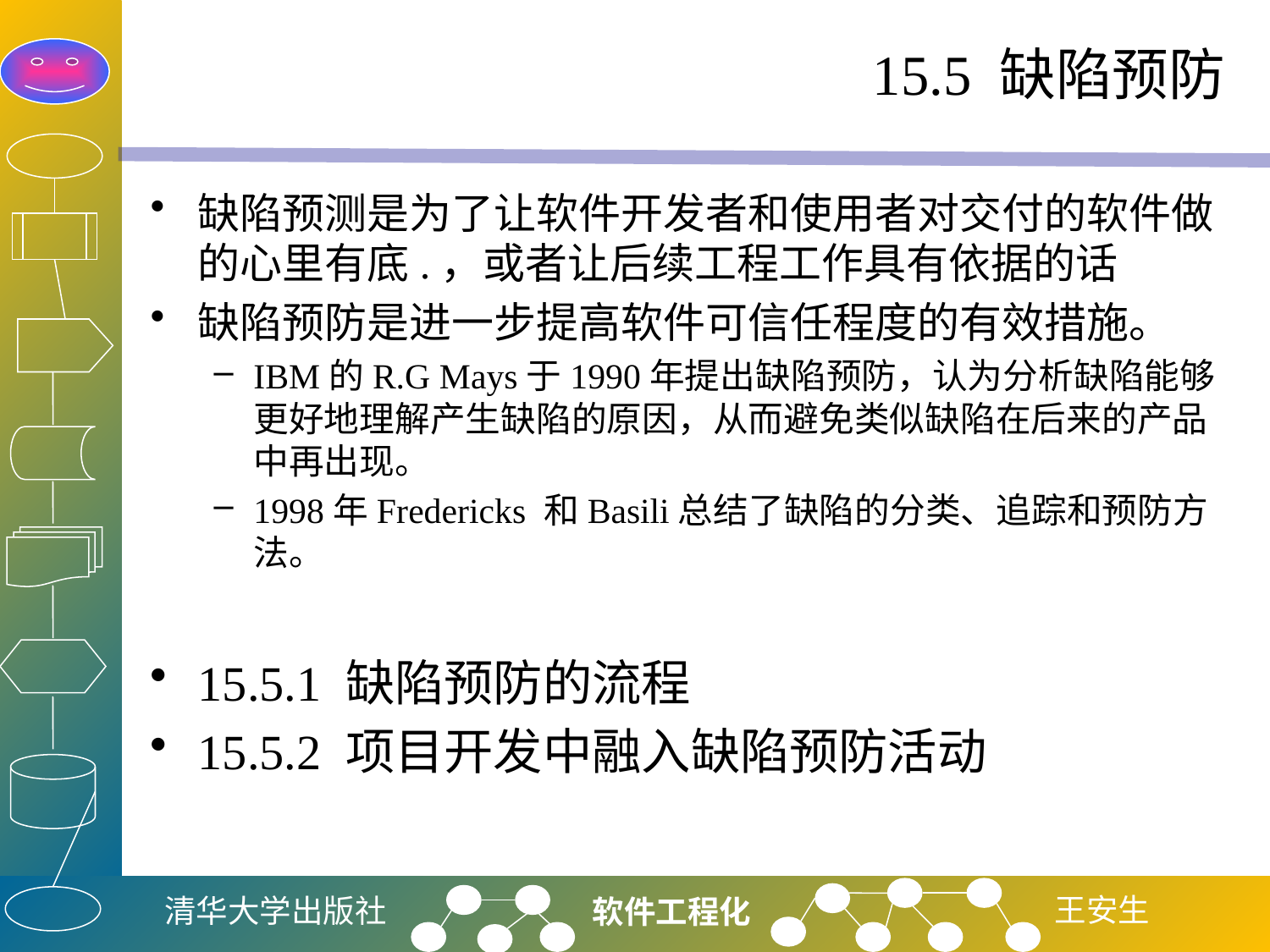

# 15.5 缺陷预防
缺陷预测是为了让软件开发者和使用者对交付的软件做的心里有底.，或者让后续工程工作具有依据的话
缺陷预防是进一步提高软件可信任程度的有效措施。
IBM的R.G Mays于1990年提出缺陷预防，认为分析缺陷能够更好地理解产生缺陷的原因，从而避免类似缺陷在后来的产品中再出现。
1998年Fredericks 和Basili总结了缺陷的分类、追踪和预防方法。

15.5.1 缺陷预防的流程
15.5.2 项目开发中融入缺陷预防活动